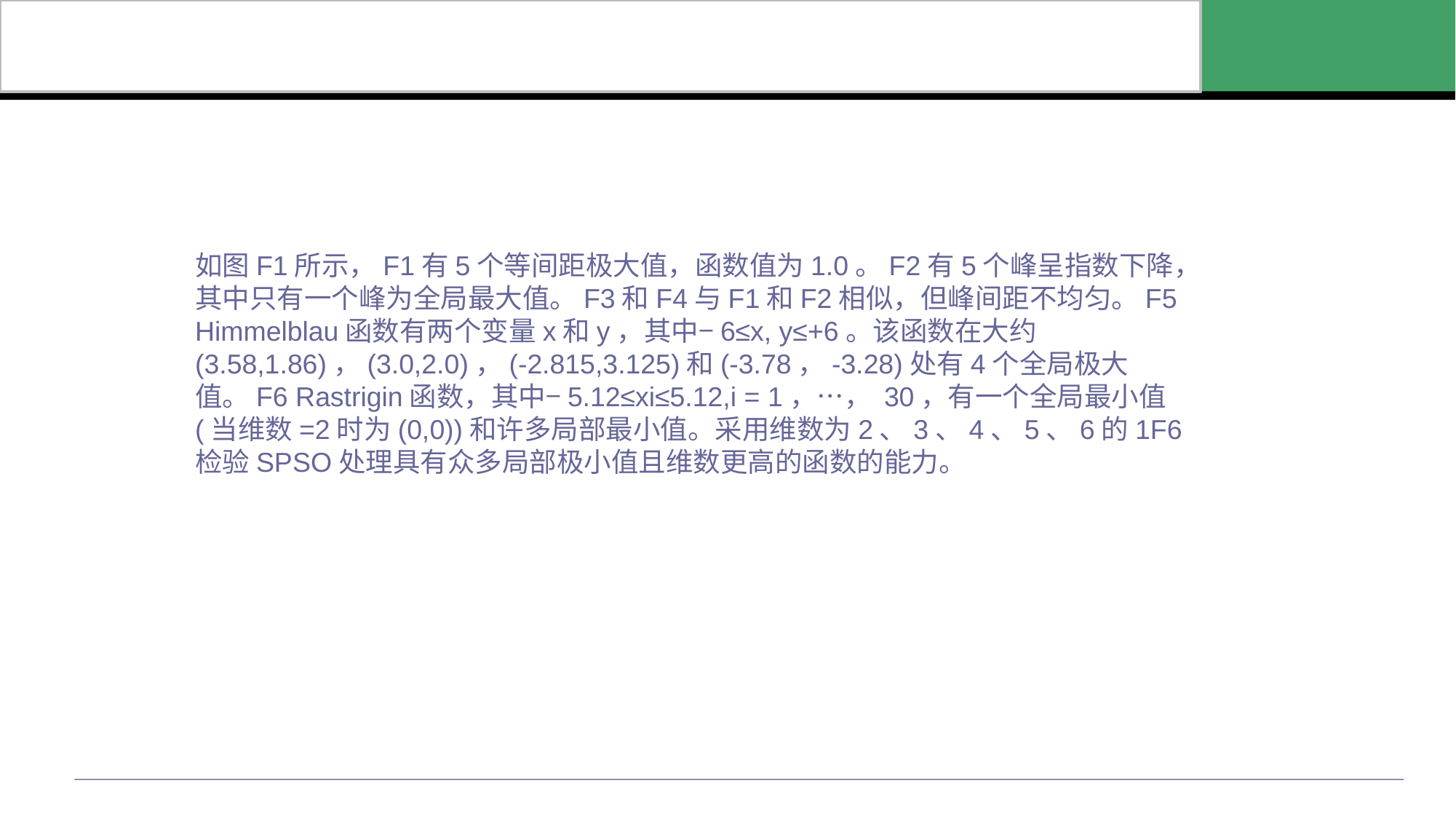

#

如图F1所示，F1有5个等间距极大值，函数值为1.0。F2有5个峰呈指数下降，其中只有一个峰为全局最大值。F3和F4与F1和F2相似，但峰间距不均匀。F5 Himmelblau函数有两个变量x和y，其中−6≤x, y≤+6。该函数在大约(3.58,1.86)，(3.0,2.0)，(-2.815,3.125)和(-3.78，-3.28)处有4个全局极大值。F6 Rastrigin函数，其中−5.12≤xi≤5.12,i = 1，…， 30，有一个全局最小值(当维数=2时为(0,0))和许多局部最小值。采用维数为2、3、4、5、6的1F6检验SPSO处理具有众多局部极小值且维数更高的函数的能力。